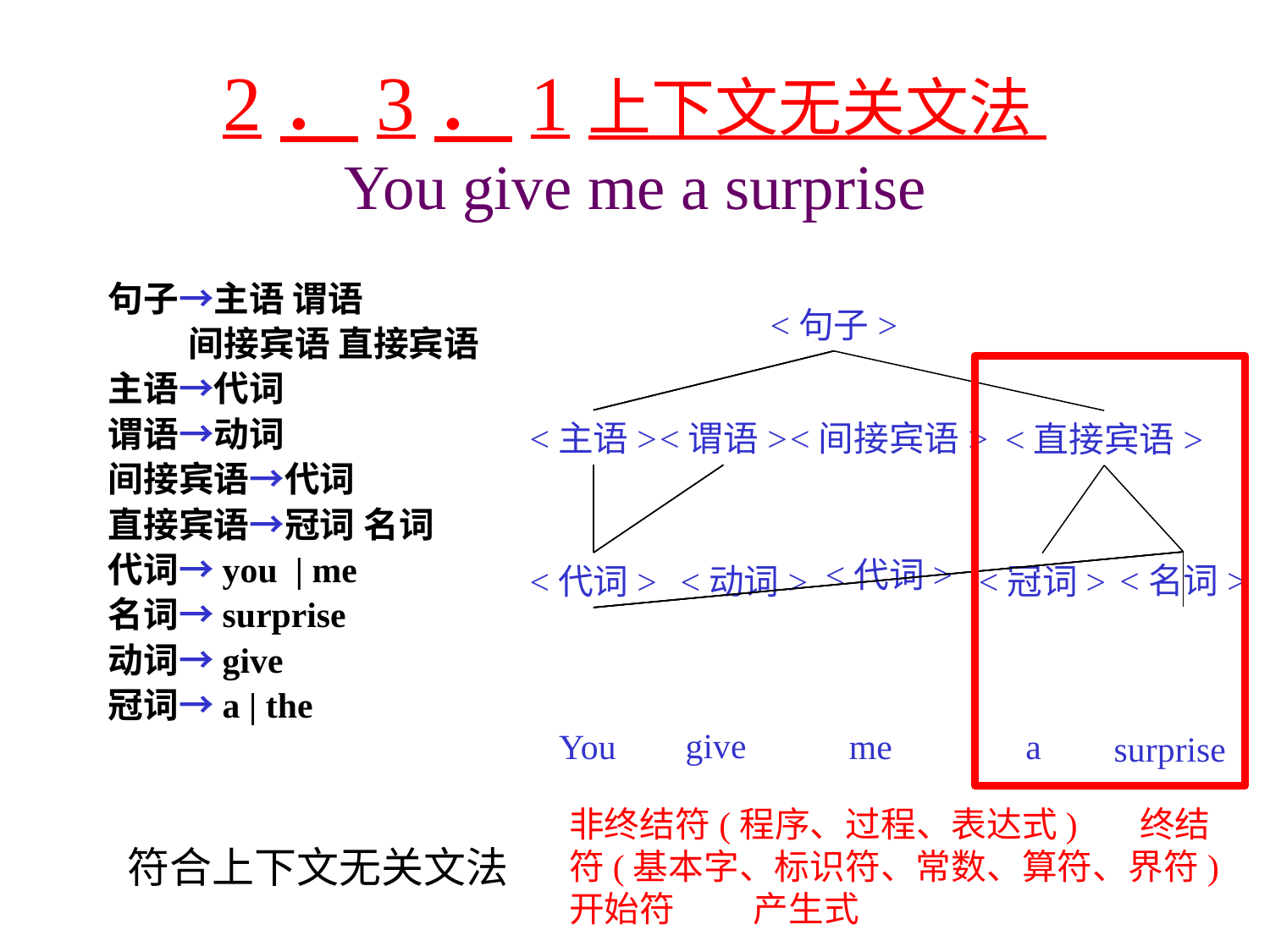

# 2．3．1上下文无关文法 You give me a surprise
句子→主语 谓语
         间接宾语 直接宾语
主语→代词
谓语→动词
间接宾语→代词
直接宾语→冠词 名词
代词→you  | me
名词→surprise
动词→give
冠词→a | the

<句子>

<主语>
<谓语>
<间接宾语>
<直接宾语>
<代词>
<名词>
<代词>
<动词>
<冠词>
give
You
me
a
surprise
非终结符(程序、过程、表达式)      终结符(基本字、标识符、常数、算符、界符)
开始符          产生式
符合上下文无关文法